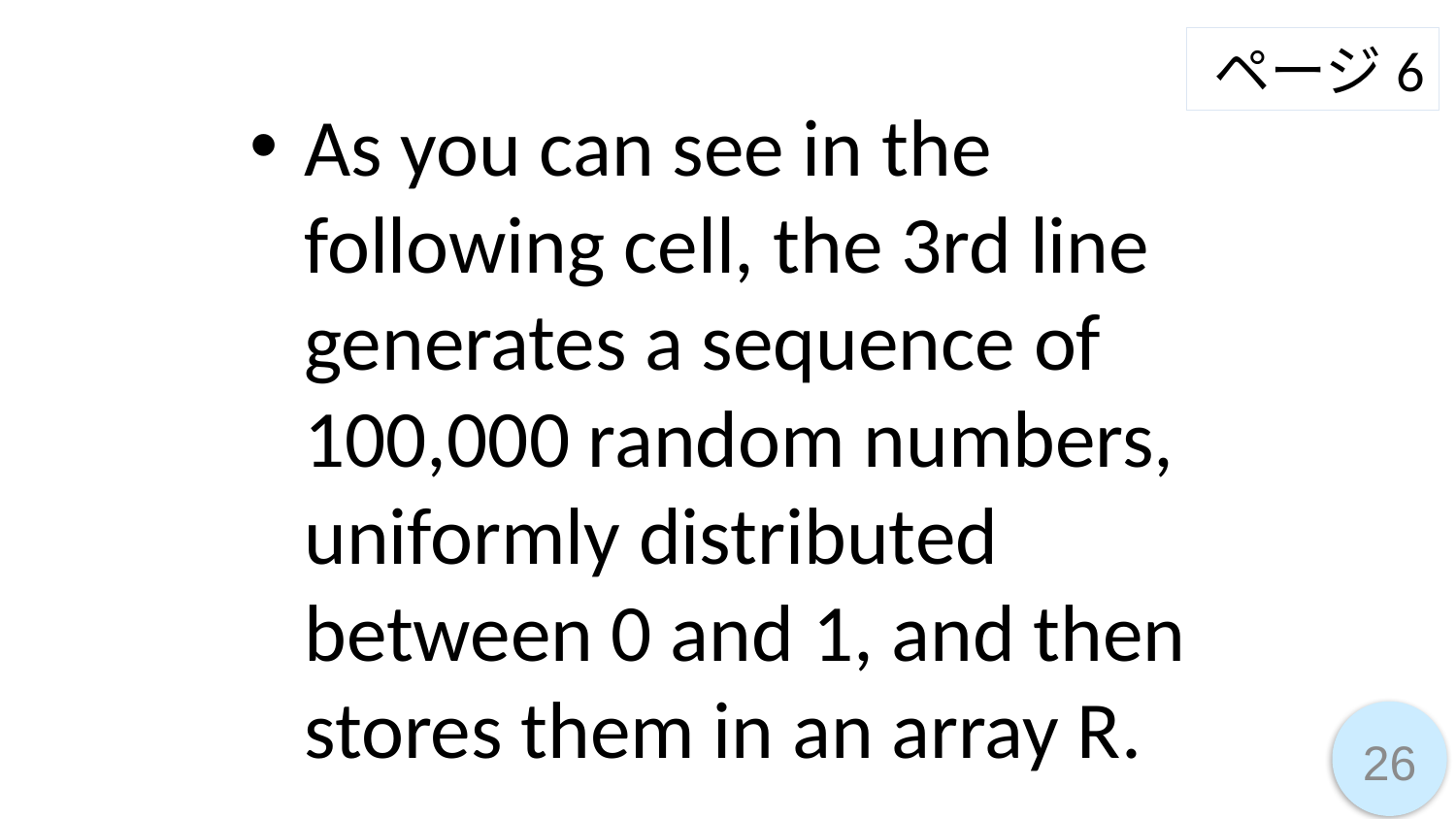

ページ6
As you can see in the following cell, the 3rd line generates a sequence of 100,000 random numbers, uniformly distributed between 0 and 1, and then stores them in an array R.
26